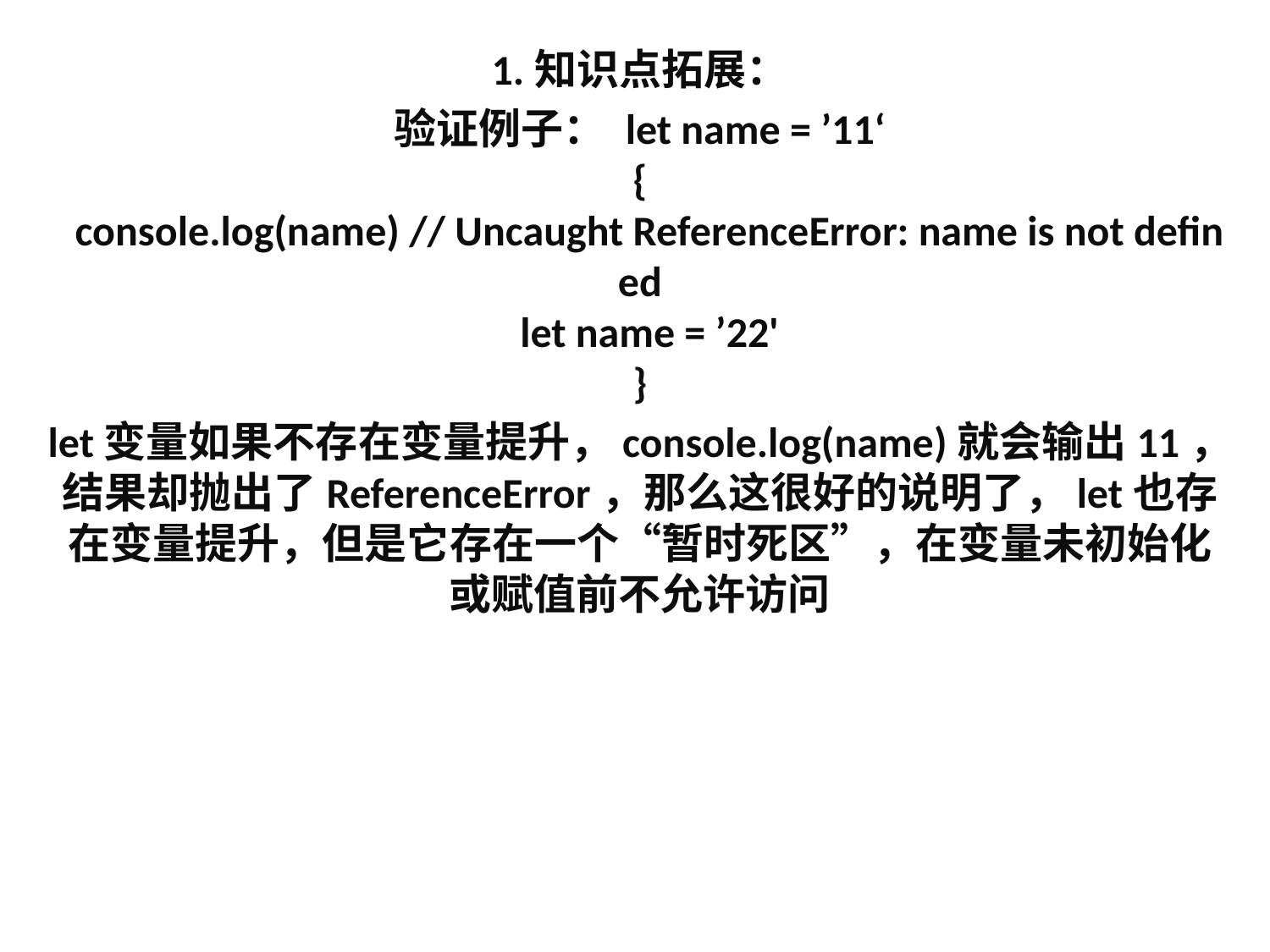

1.知识点拓展：
验证例子： let name = ’11‘
{
  console.log(name) // Uncaught ReferenceError: name is not defined
  let name = ’22'
}
let变量如果不存在变量提升，console.log(name)就会输出11，结果却抛出了ReferenceError，那么这很好的说明了，let也存在变量提升，但是它存在一个“暂时死区”，在变量未初始化或赋值前不允许访问